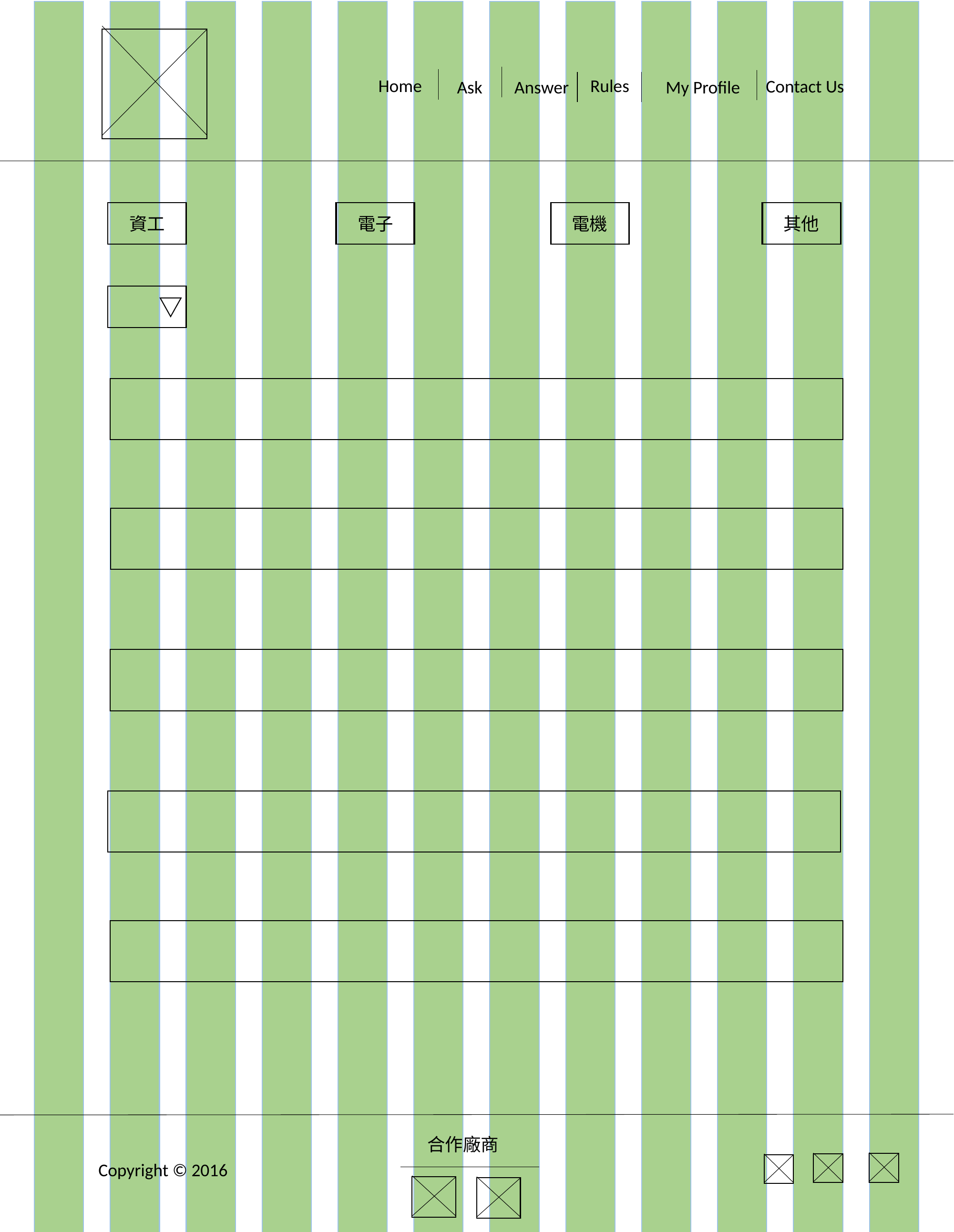

Rules
Home
Contact Us
Ask
Answer
My Profile
資工

電子
電機

其他

合作廠商

Copyright © 2016